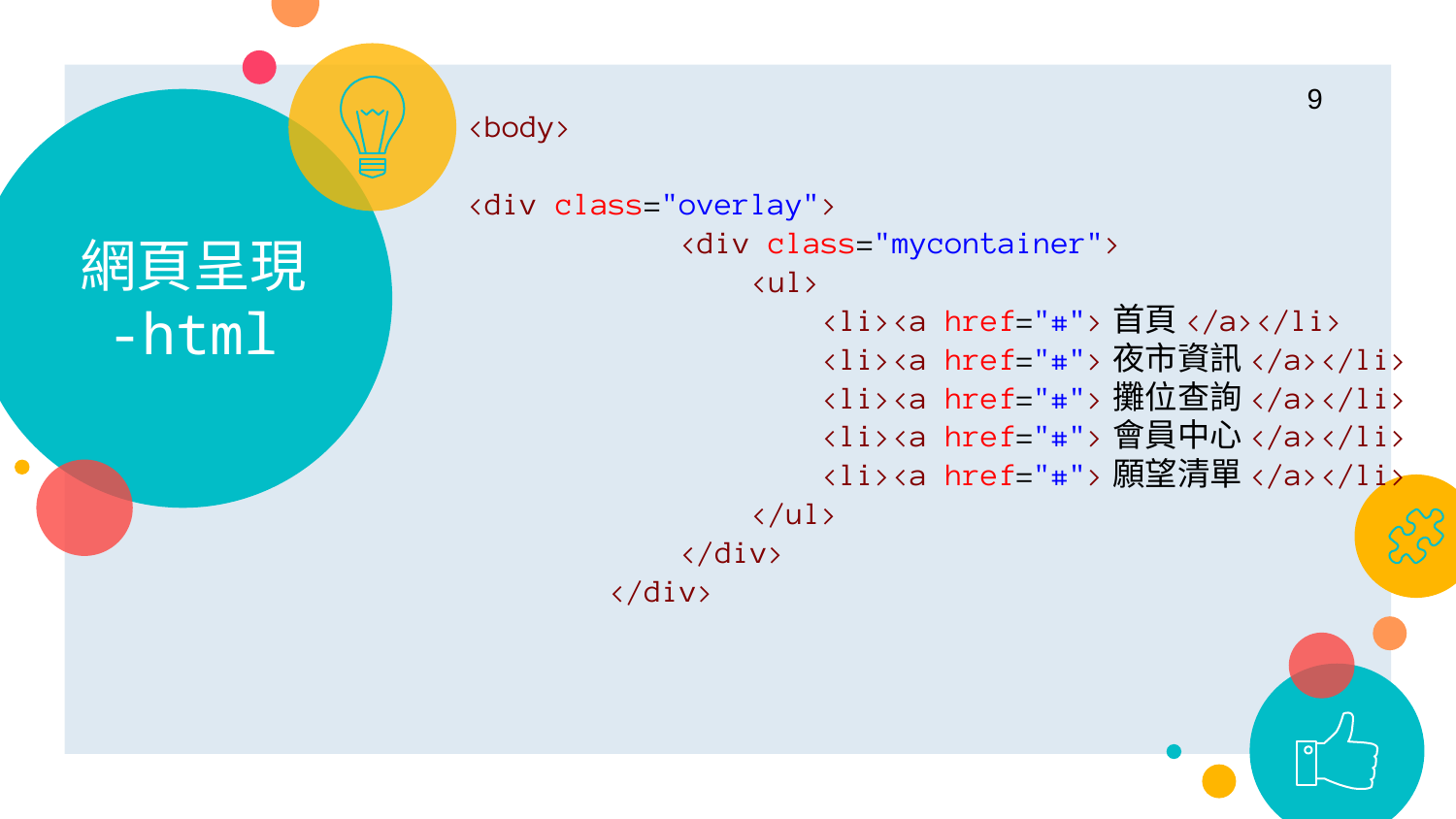

9
# 網頁呈現 -html
<body>
<div class="overlay">
            <div class="mycontainer">
                <ul>
                    <li><a href="#">首頁</a></li>
                    <li><a href="#">夜市資訊</a></li>
                    <li><a href="#">攤位查詢</a></li>
                    <li><a href="#">會員中心</a></li>
                    <li><a href="#">願望清單</a></li>
                </ul>
            </div>
        </div>